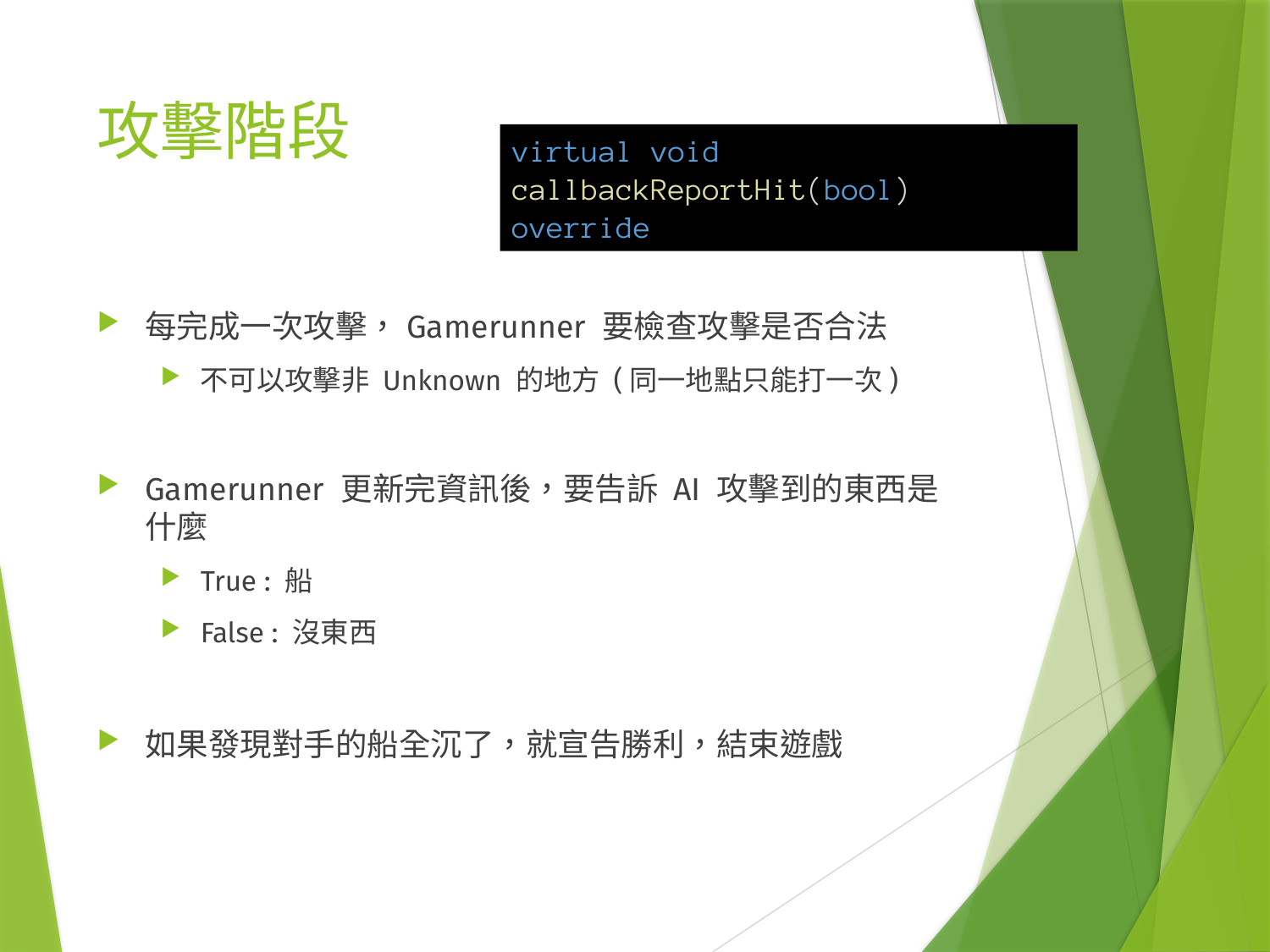

# 攻擊階段
virtual void
callbackReportHit(bool) override
每完成一次攻擊，Gamerunner 要檢查攻擊是否合法
不可以攻擊非 Unknown 的地方 (同一地點只能打一次)

Gamerunner 更新完資訊後，要告訴 AI 攻擊到的東西是什麼
True : 船
False : 沒東西

如果發現對手的船全沉了，就宣告勝利，結束遊戲